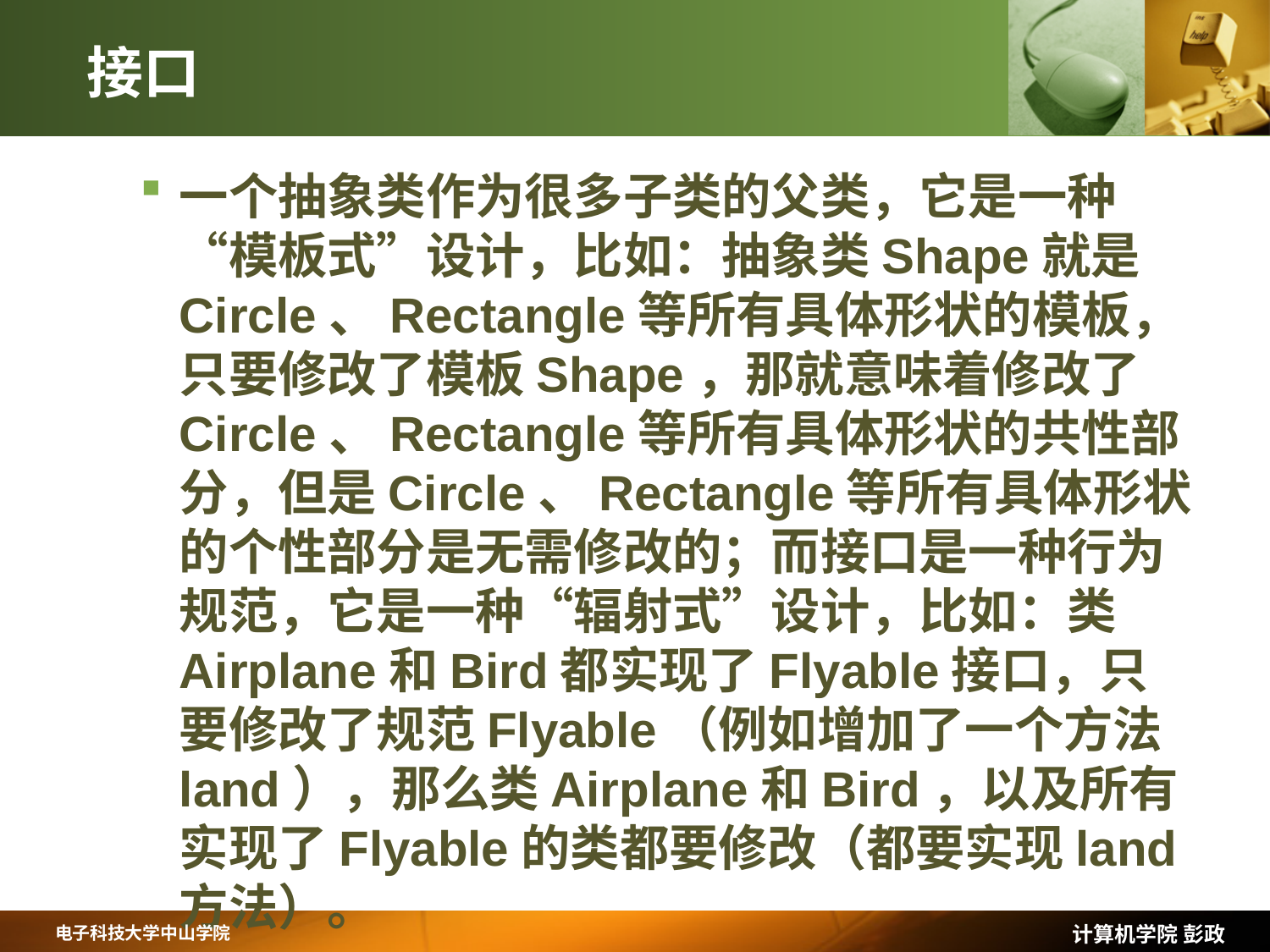

# 接口
一个抽象类作为很多子类的父类，它是一种“模板式”设计，比如：抽象类Shape就是Circle、Rectangle等所有具体形状的模板，只要修改了模板Shape，那就意味着修改了Circle、Rectangle等所有具体形状的共性部分，但是Circle、Rectangle等所有具体形状的个性部分是无需修改的；而接口是一种行为规范，它是一种“辐射式”设计，比如：类Airplane和Bird都实现了Flyable接口，只要修改了规范Flyable（例如增加了一个方法land），那么类Airplane和Bird，以及所有实现了Flyable的类都要修改（都要实现land方法）。
计算机学院 彭政
电子科技大学中山学院